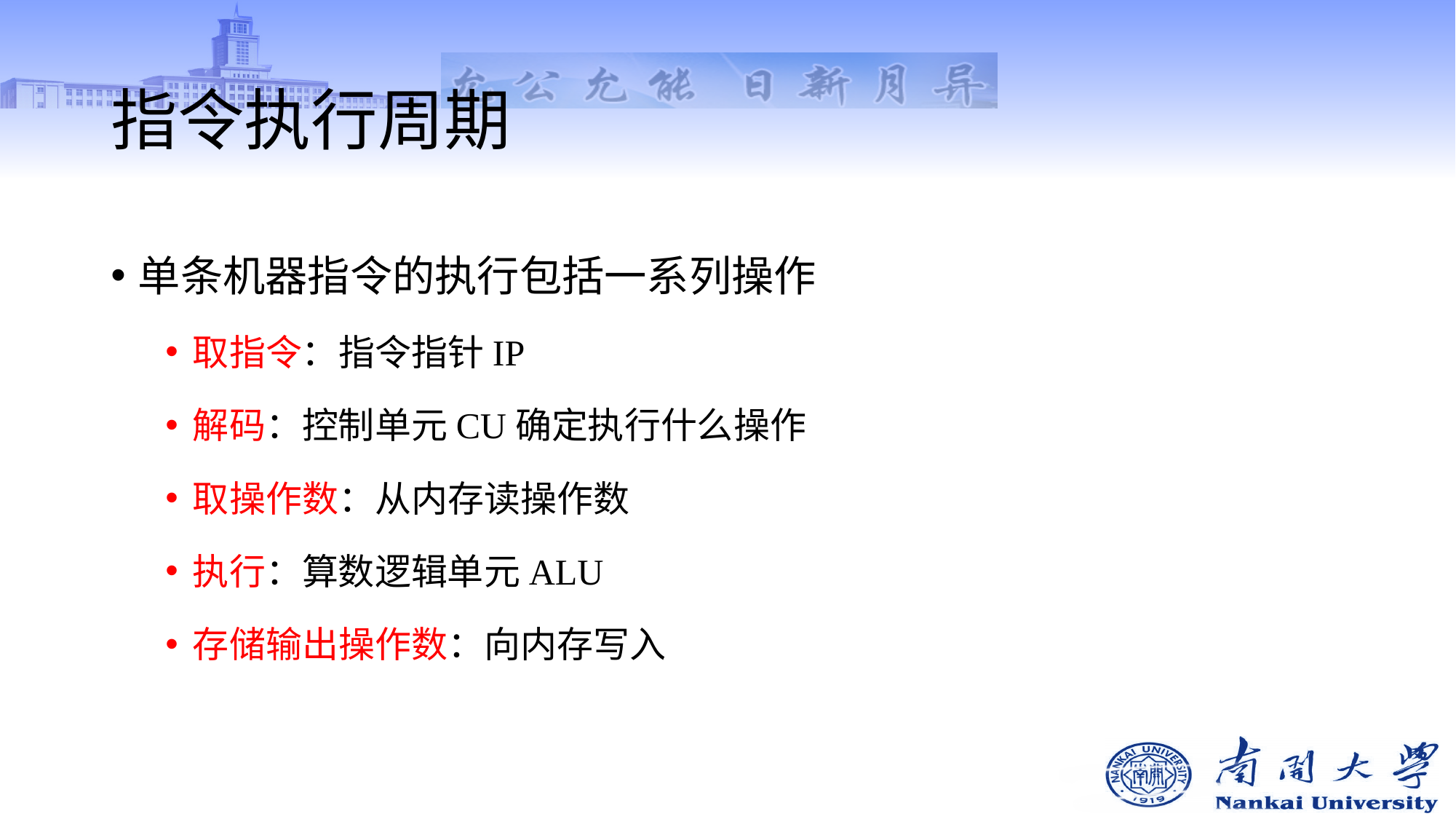

# 指令执行周期
单条机器指令的执行包括一系列操作
取指令：指令指针IP
解码：控制单元CU确定执行什么操作
取操作数：从内存读操作数
执行：算数逻辑单元ALU
存储输出操作数：向内存写入